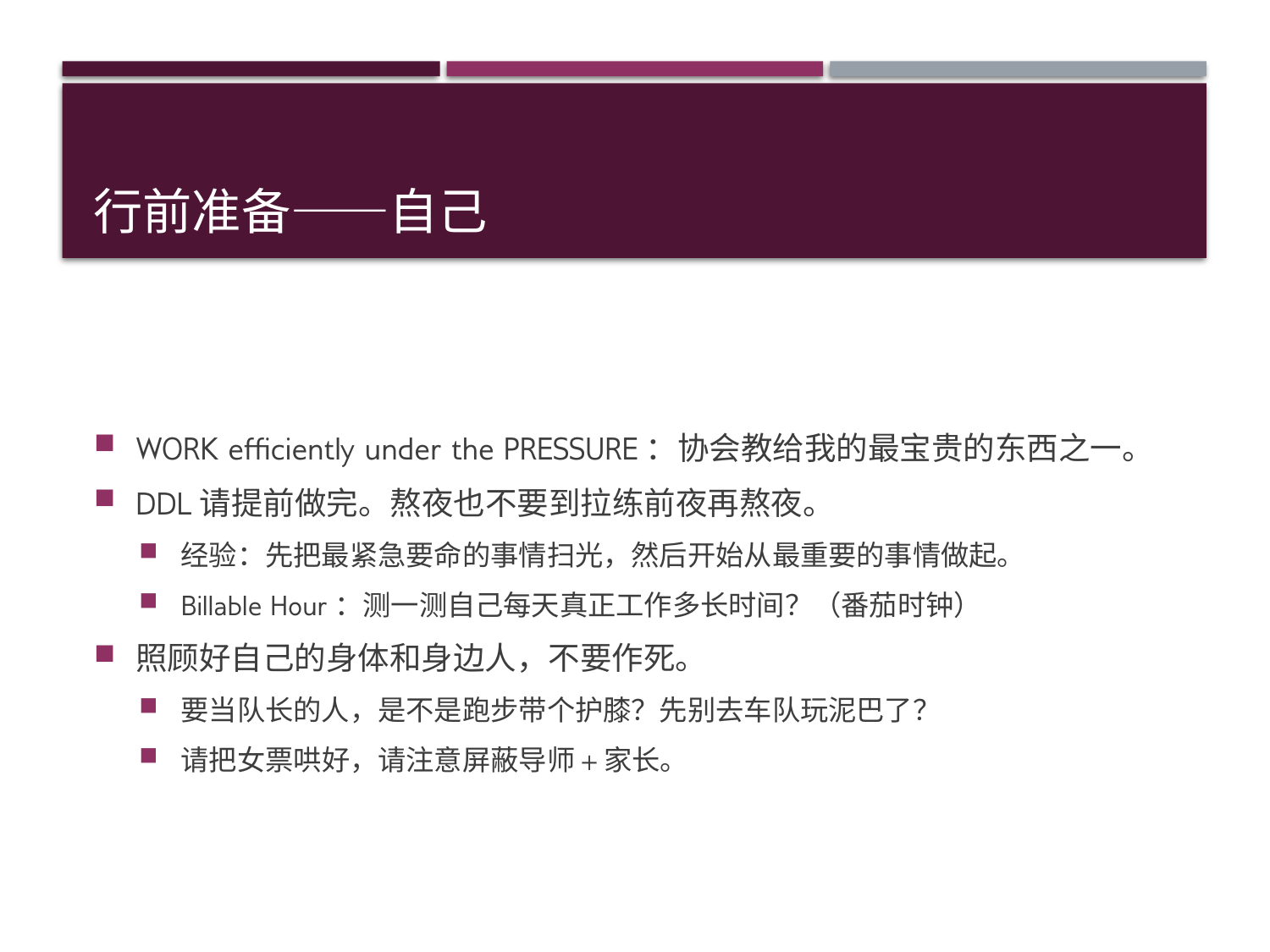

# 行前准备——自己
WORK efficiently under the PRESSURE：协会教给我的最宝贵的东西之一。
DDL请提前做完。熬夜也不要到拉练前夜再熬夜。
经验：先把最紧急要命的事情扫光，然后开始从最重要的事情做起。
Billable Hour：测一测自己每天真正工作多长时间？（番茄时钟）
照顾好自己的身体和身边人，不要作死。
要当队长的人，是不是跑步带个护膝？先别去车队玩泥巴了？
请把女票哄好，请注意屏蔽导师+家长。